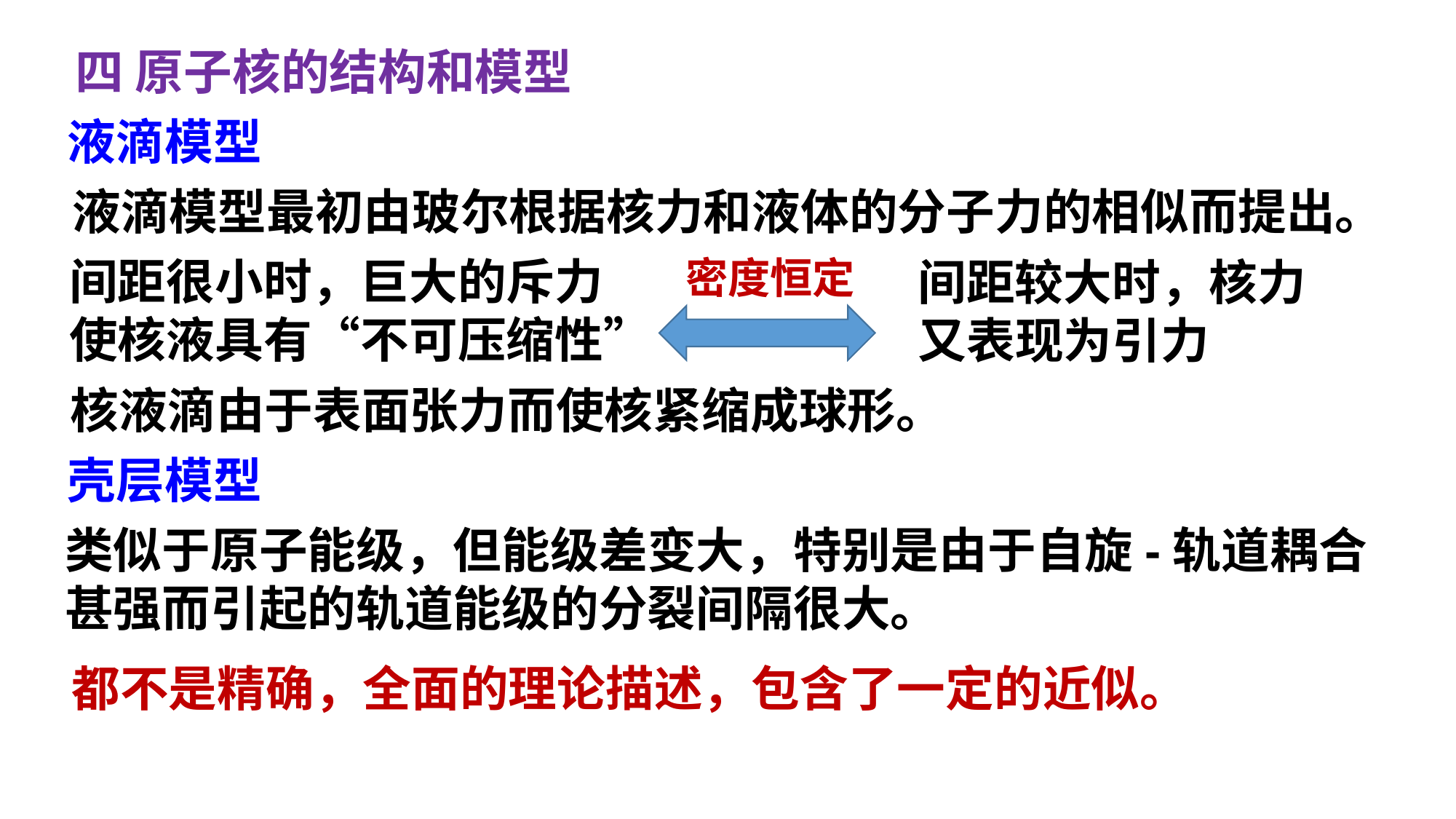

四 原子核的结构和模型
液滴模型
液滴模型最初由玻尔根据核力和液体的分子力的相似而提出。
间距很小时，巨大的斥力
使核液具有“不可压缩性”
密度恒定
间距较大时，核力
又表现为引力

核液滴由于表面张力而使核紧缩成球形。
壳层模型
类似于原子能级，但能级差变大，特别是由于自旋-轨道耦合
甚强而引起的轨道能级的分裂间隔很大。
都不是精确，全面的理论描述，包含了一定的近似。